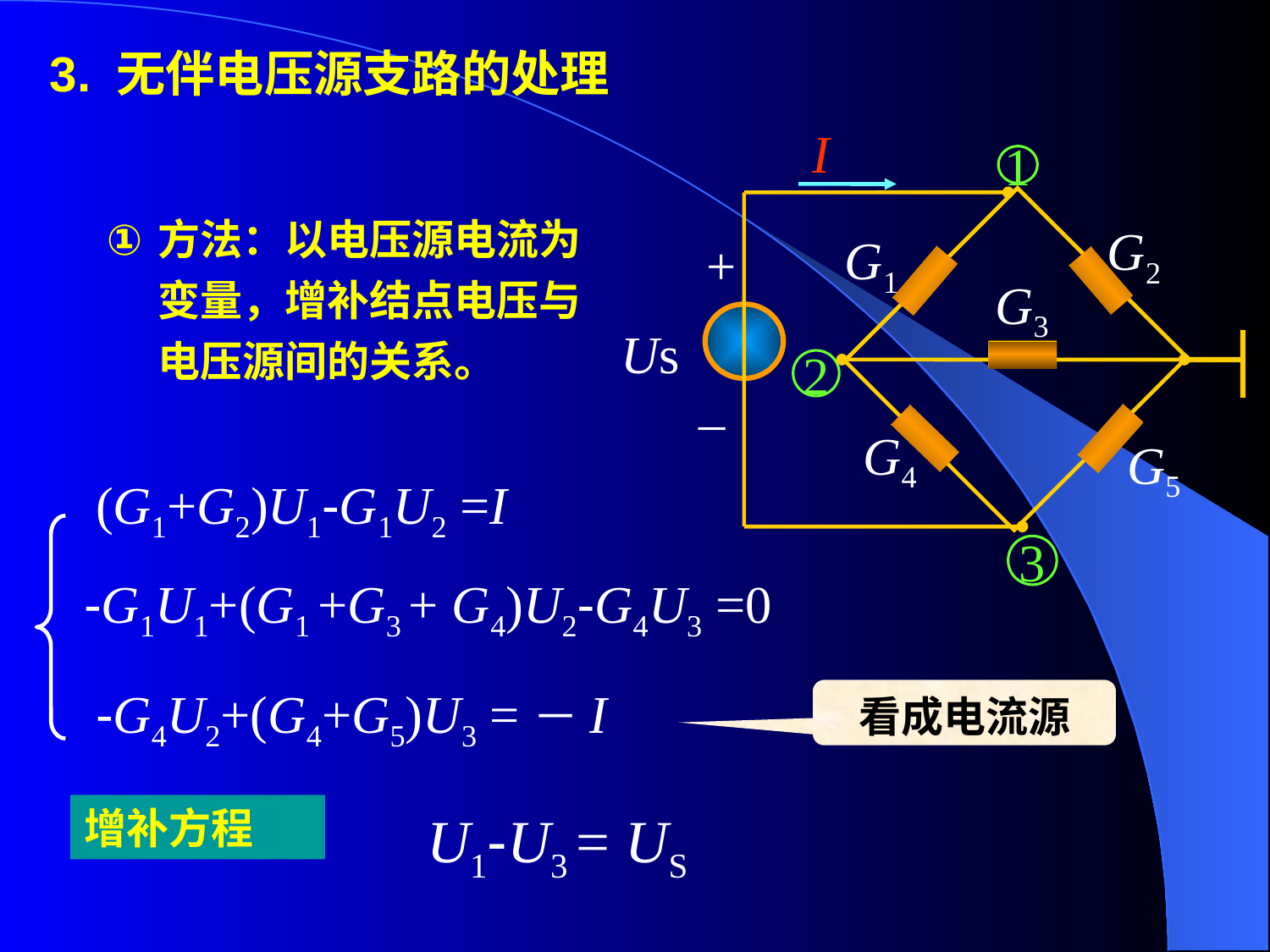

3. 无伴电压源支路的处理
I

1

G2
G1
+

G3

Us

2

_
G4

G5

3
方法：以电压源电流为变量，增补结点电压与电压源间的关系。
(G1+G2)U1-G1U2 =I

-G1U1+(G1 +G3 + G4)U2-G4U3 =0
-G4U2+(G4+G5)U3 =－I
看成电流源
增补方程
U1-U3 = US